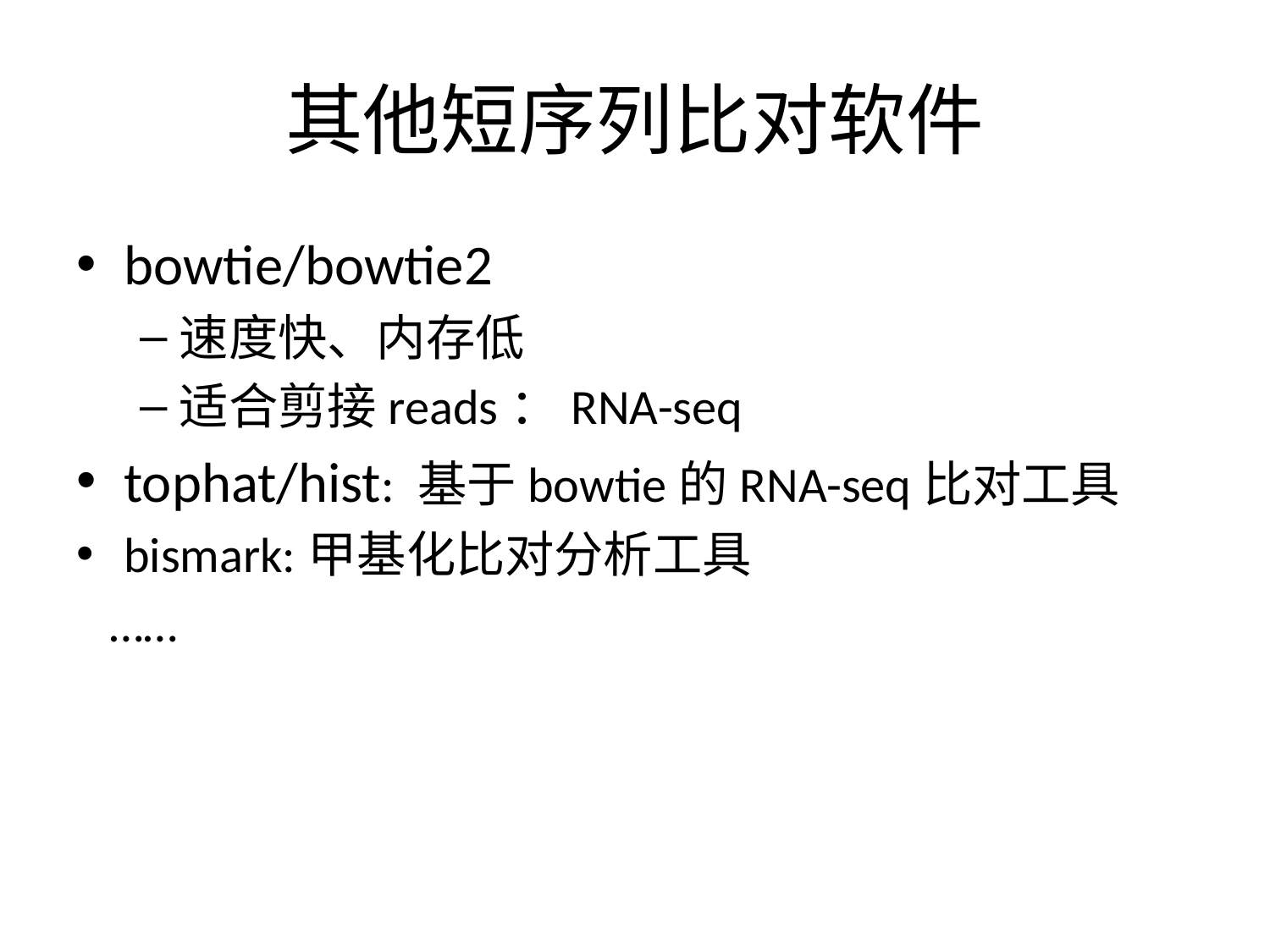

# 其他短序列比对软件
bowtie/bowtie2
速度快、内存低
适合剪接reads：RNA-seq
tophat/hist: 基于bowtie的RNA-seq比对工具
bismark:甲基化比对分析工具
   ……